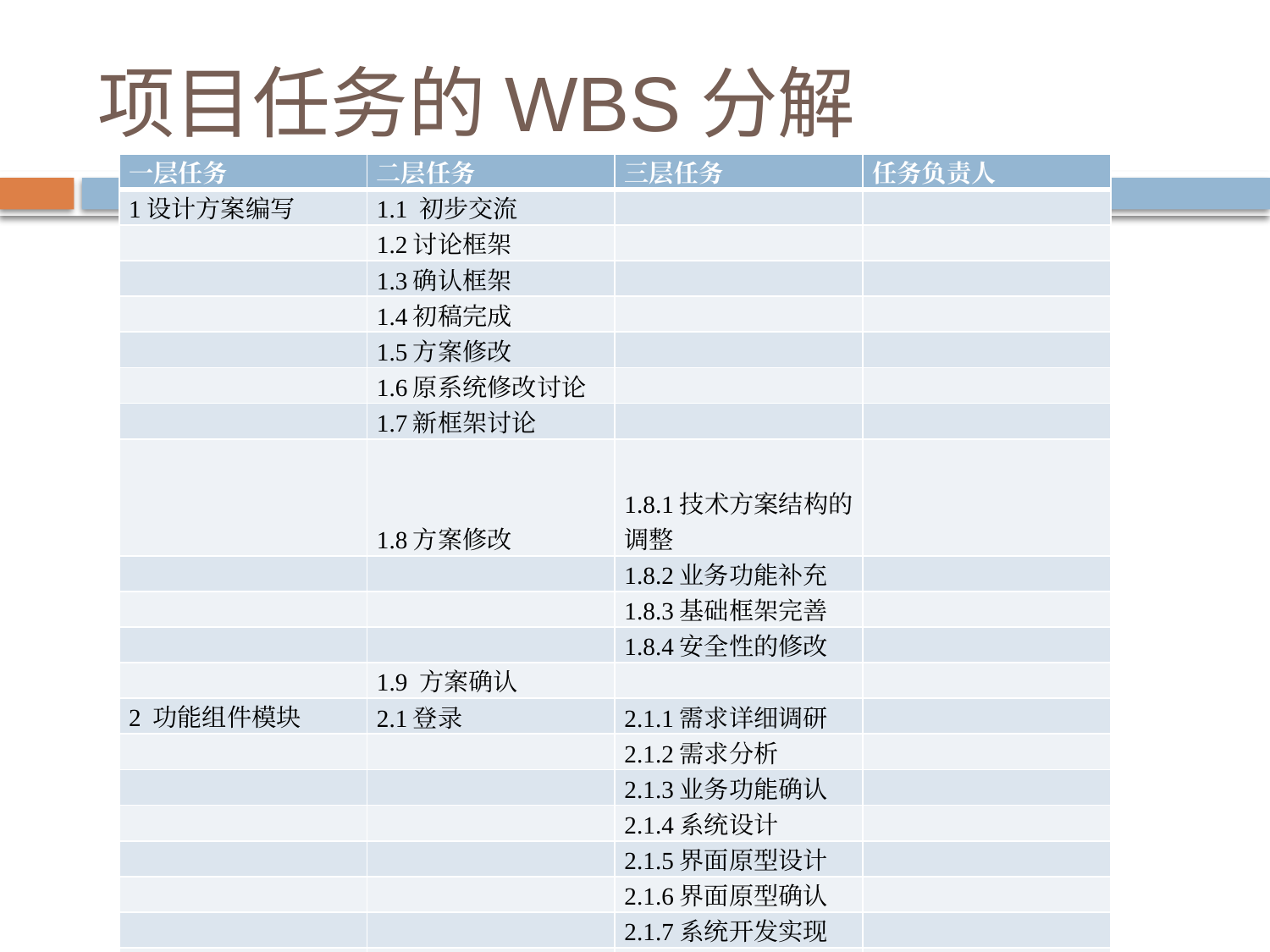

# 项目任务的WBS分解
| 一层任务 | 二层任务 | 三层任务 | 任务负责人 |
| --- | --- | --- | --- |
| 1设计方案编写 | 1.1 初步交流 |  |  |
|  | 1.2讨论框架 |  |  |
|  | 1.3确认框架 |  |  |
|  | 1.4初稿完成 |  |  |
|  | 1.5方案修改 |  |  |
|  | 1.6原系统修改讨论 |  |  |
|  | 1.7新框架讨论 |  |  |
|  | 1.8方案修改 | 1.8.1技术方案结构的调整 |  |
|  |  | 1.8.2业务功能补充 |  |
|  |  | 1.8.3基础框架完善 |  |
|  |  | 1.8.4安全性的修改 |  |
|  | 1.9 方案确认 |  |  |
| 2 功能组件模块 | 2.1登录 | 2.1.1需求详细调研 |  |
|  |  | 2.1.2需求分析 |  |
|  |  | 2.1.3业务功能确认 |  |
|  |  | 2.1.4系统设计 |  |
|  |  | 2.1.5界面原型设计 |  |
|  |  | 2.1.6界面原型确认 |  |
|  |  | 2.1.7系统开发实现 |  |
|  |  | 2.1.8系统测试 |  |
|  |  | 2.1.9现场测试 |  |
|  |  | 2.1.10培训 |  |
|  |  | 2.1.11试运行 |  |